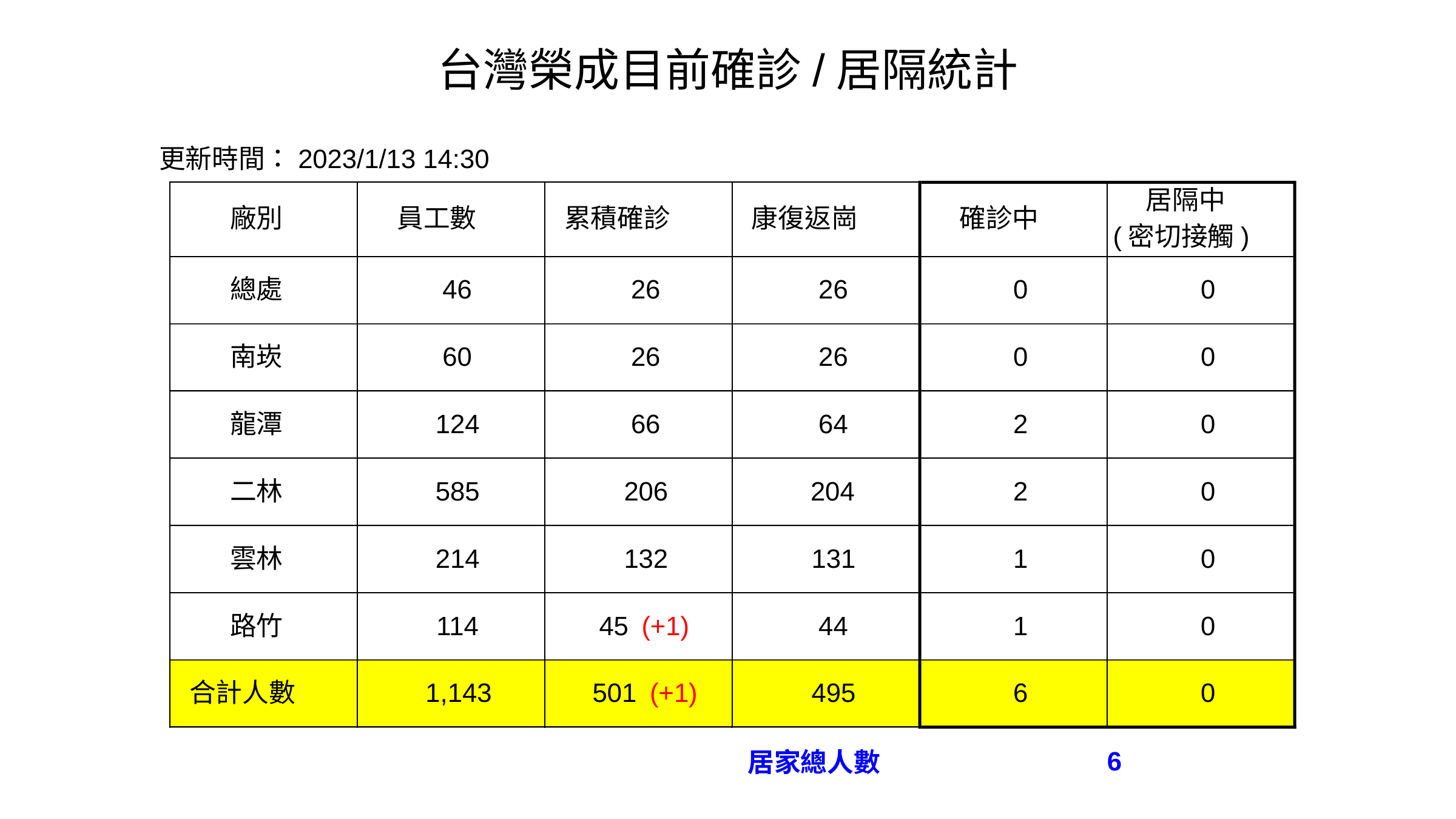

台灣榮成目前確診/居隔統計

更新時間：2023/1/13 14:30

居隔中

廠別
員工數
累積確診
康復返崗
確診中
(密切接觸)

總處
46
26
26
0
0

南崁
60
26
26
0
0

龍潭
124
66
64
2
0

二林
585
206
204
2
0

雲林
214
132
131
1
0

路竹
114
45
(+1)
44
1
0

合計人數
1,143
501
(+1)
495
6
0

6
居家總人數